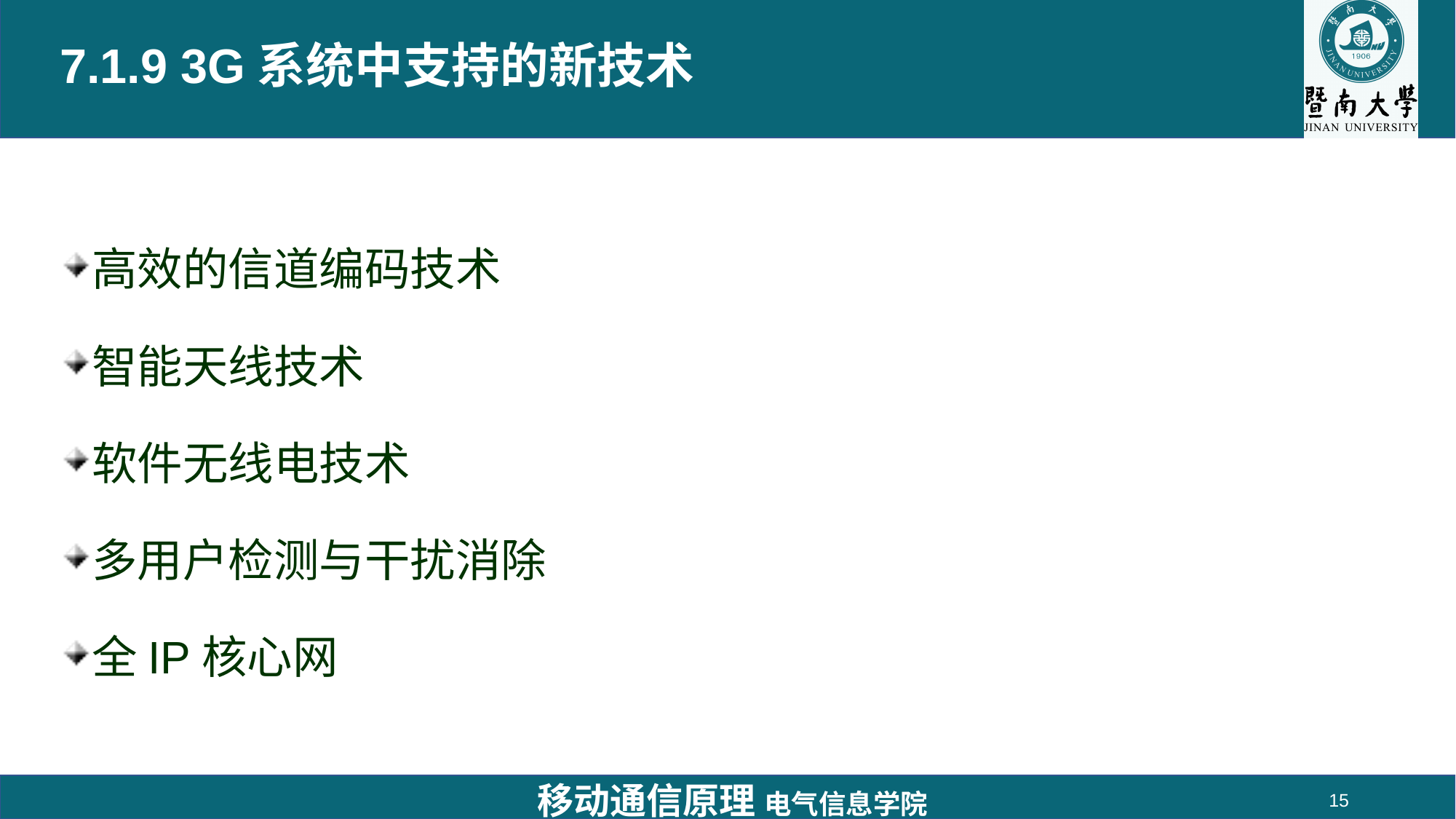

# 7.1.9 3G系统中支持的新技术
高效的信道编码技术
智能天线技术
软件无线电技术
多用户检测与干扰消除
全IP核心网
移动通信原理 电气信息学院
15